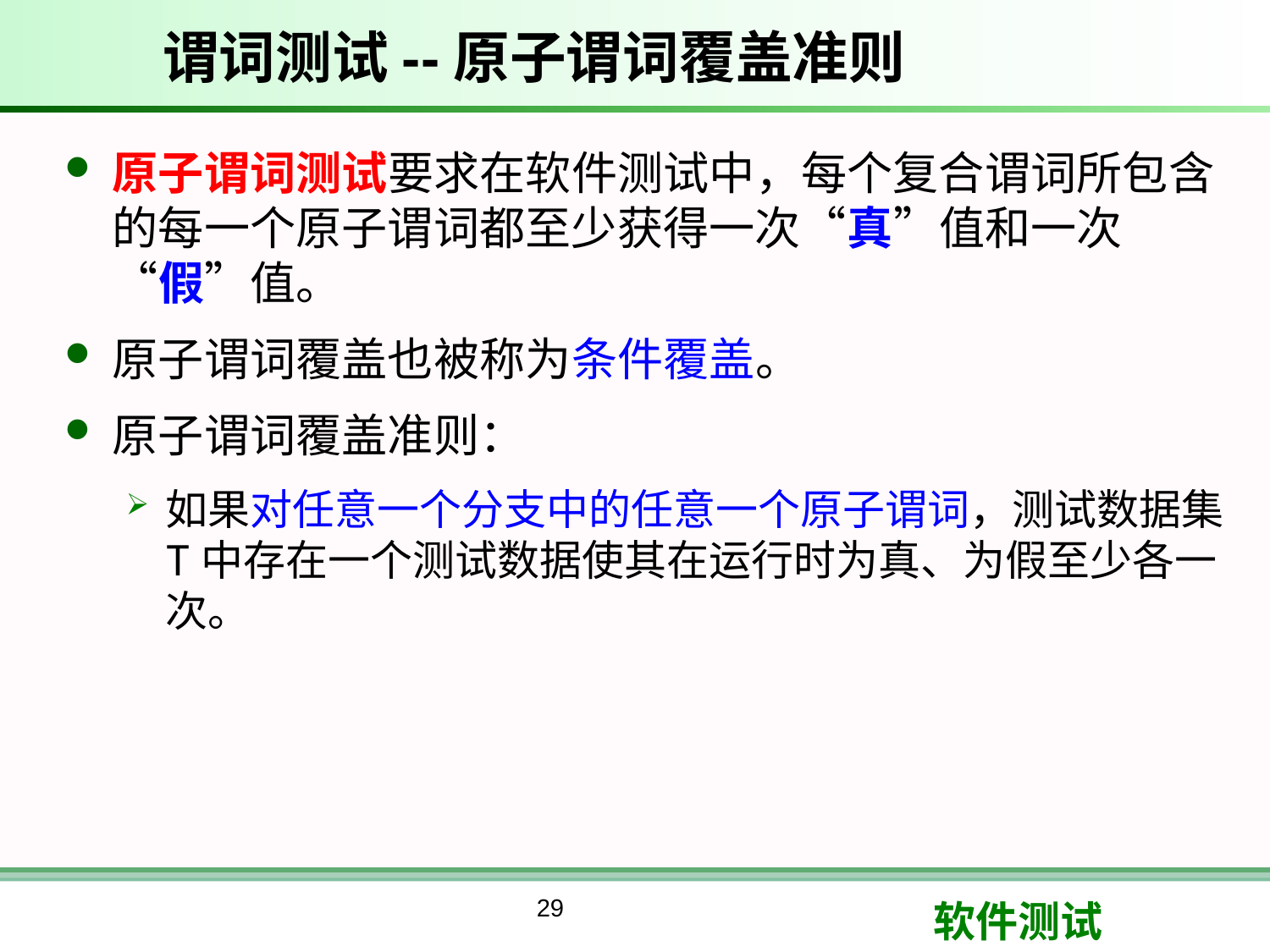

# 谓词测试--原子谓词覆盖准则
原子谓词测试要求在软件测试中，每个复合谓词所包含的每一个原子谓词都至少获得一次“真”值和一次“假”值。
原子谓词覆盖也被称为条件覆盖。
原子谓词覆盖准则：
如果对任意一个分支中的任意一个原子谓词，测试数据集T中存在一个测试数据使其在运行时为真、为假至少各一次。
29